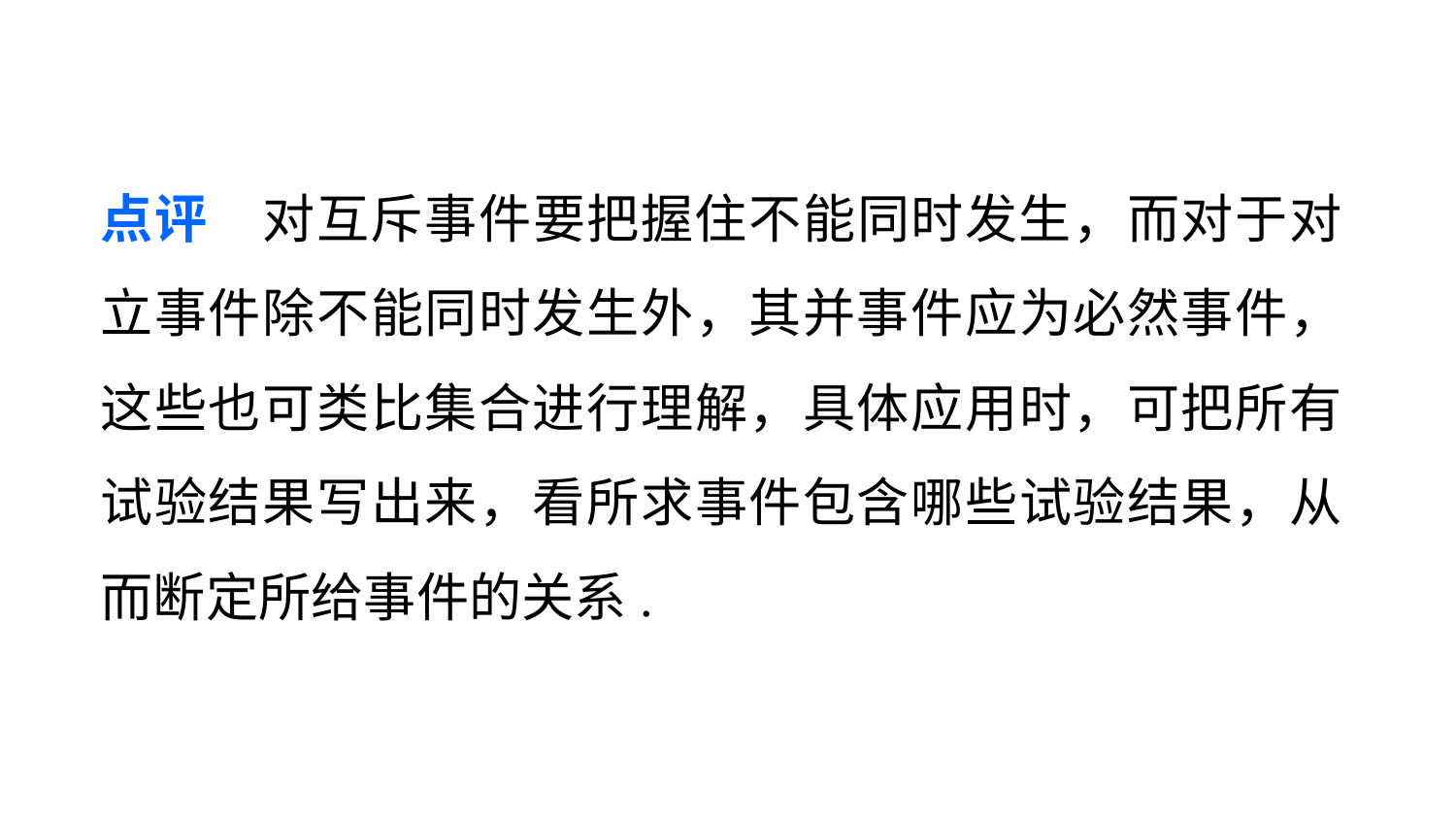

点评　对互斥事件要把握住不能同时发生，而对于对立事件除不能同时发生外，其并事件应为必然事件，这些也可类比集合进行理解，具体应用时，可把所有试验结果写出来，看所求事件包含哪些试验结果，从而断定所给事件的关系.